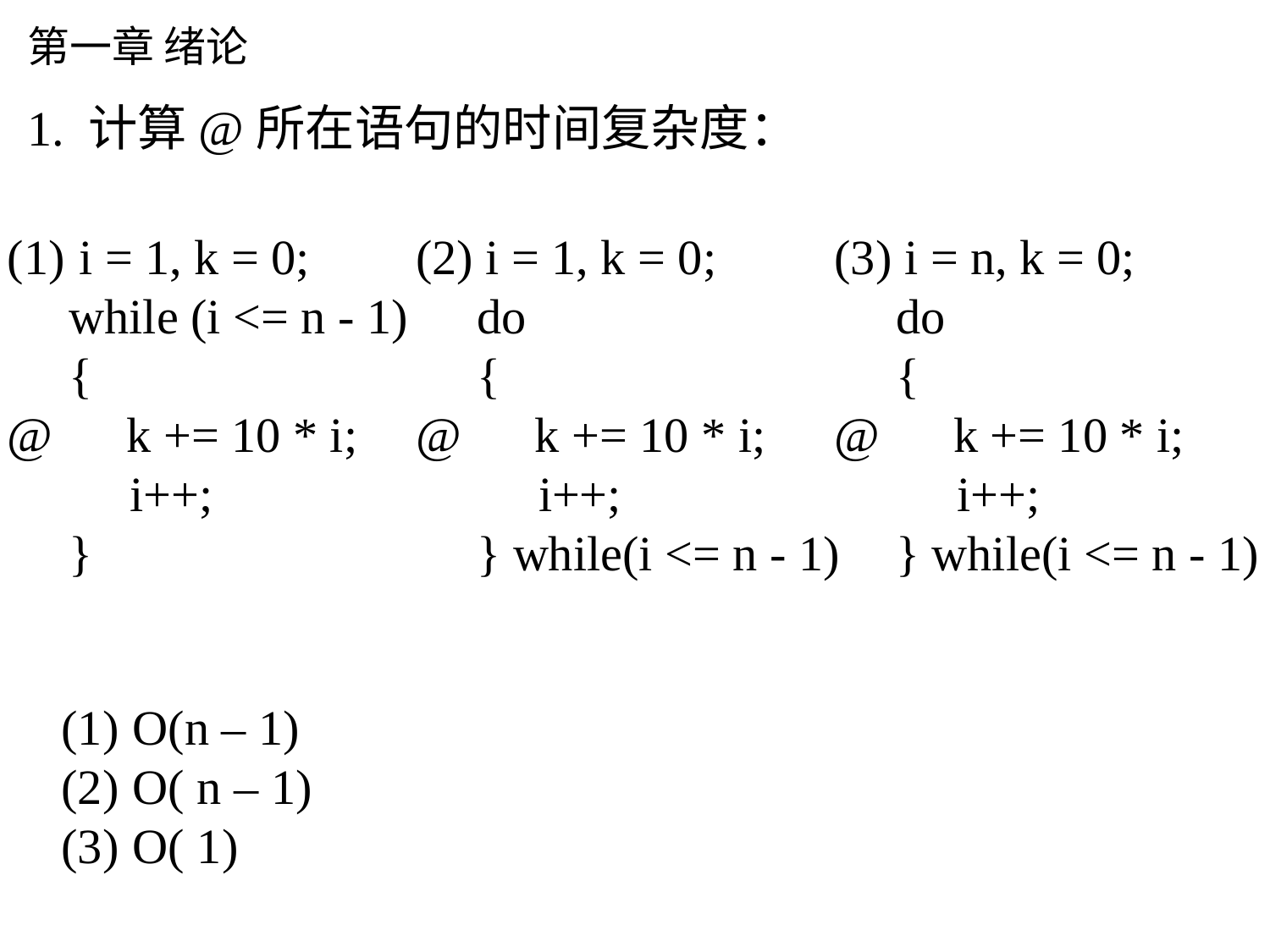

# 第一章 绪论
1. 计算@所在语句的时间复杂度：
(2) i = 1, k = 0;
     do
     {
@      k += 10 * i;
          i++;
     } while(i <= n - 1)

(3) i = n, k = 0;
     do
     {
@      k += 10 * i;
          i++;
     } while(i <= n - 1)

i = 1, k = 0;
     while (i <= n - 1)
     {
@      k += 10 * i;
          i++;
     }

O(n – 1)
O( n – 1)
O( 1)